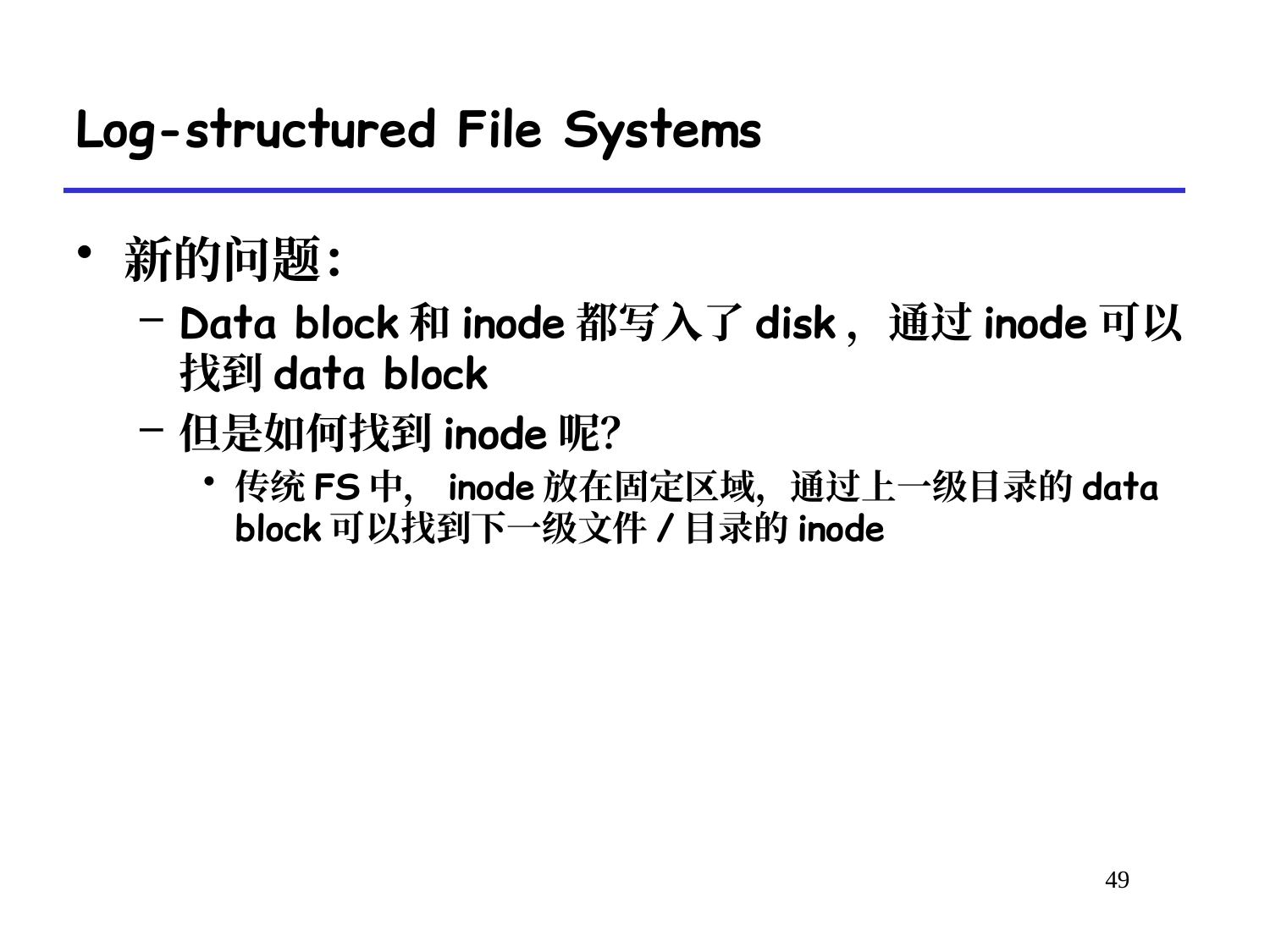

# Log-structured File Systems
新的问题：
Data block和inode都写入了disk，通过inode可以找到data block
但是如何找到inode呢？
传统FS中，inode放在固定区域，通过上一级目录的data block可以找到下一级文件/目录的inode
49